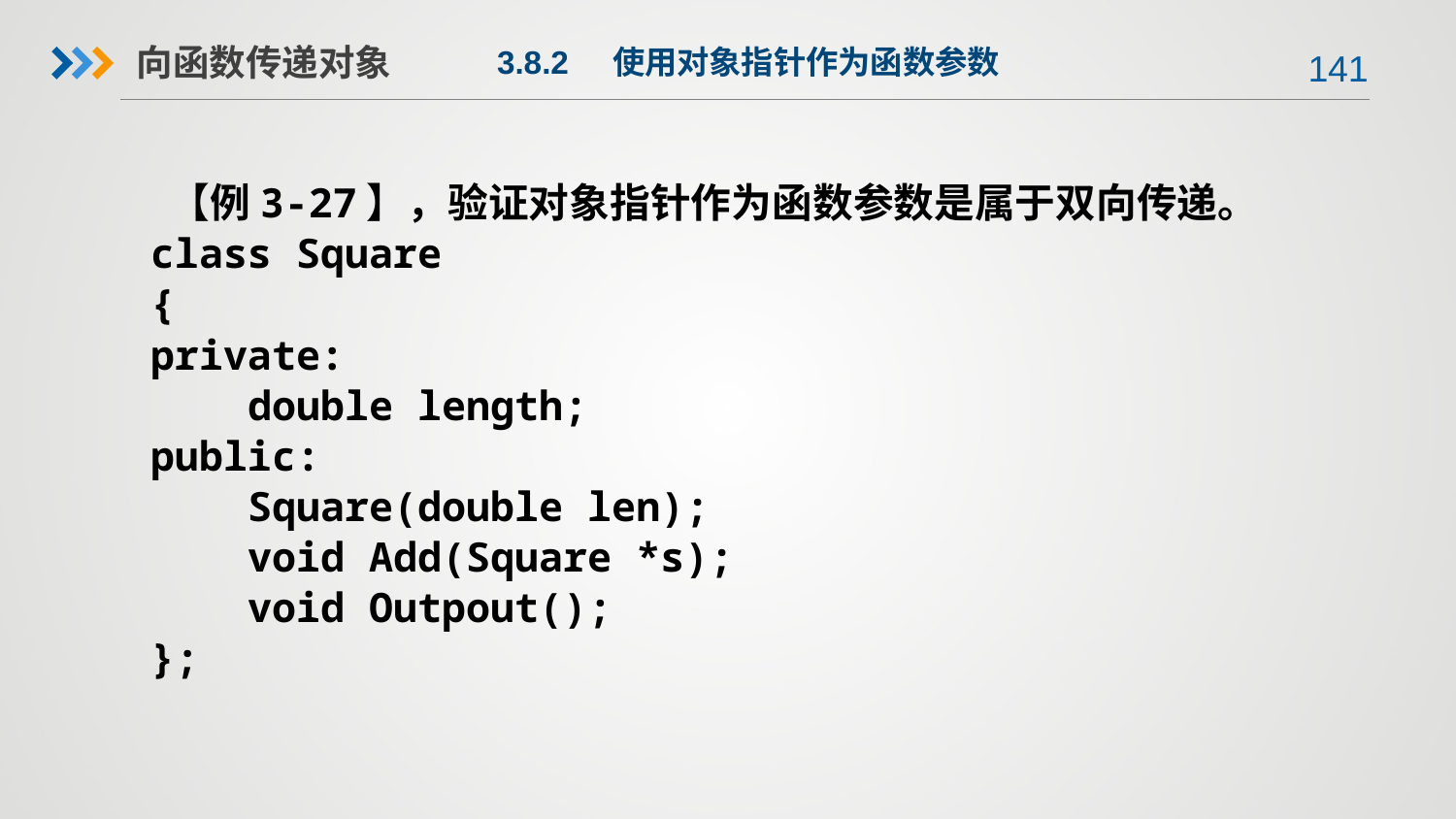

向函数传递对象
3.8.2    使用对象指针作为函数参数
 【例3-27】，验证对象指针作为函数参数是属于双向传递。
class Square
{
private:
    double length;
public:
    Square(double len);
    void Add(Square *s);
    void Outpout();
};